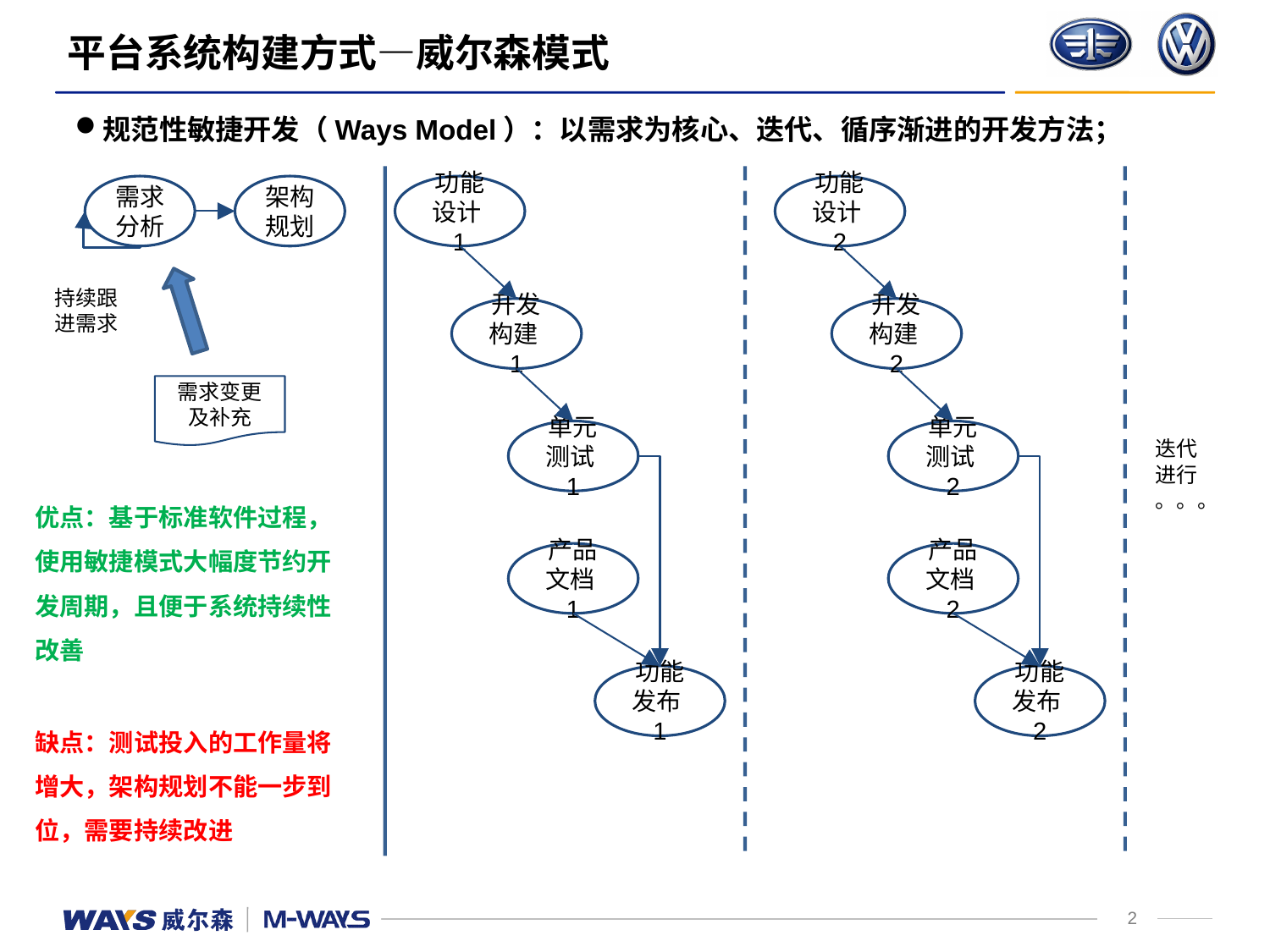

# 平台系统构建方式—威尔森模式
规范性敏捷开发（Ways Model）：以需求为核心、迭代、循序渐进的开发方法；

需求分析
架构规划
功能设计1
功能设计2

迭代进行
。。。

持续跟进需求

开发构建1
开发构建2
需求变更及补充
单元测试1
单元测试2
优点：基于标准软件过程，使用敏捷模式大幅度节约开发周期，且便于系统持续性改善
产品文档1
产品文档2
功能发布1
功能发布2
缺点：测试投入的工作量将增大，架构规划不能一步到位，需要持续改进